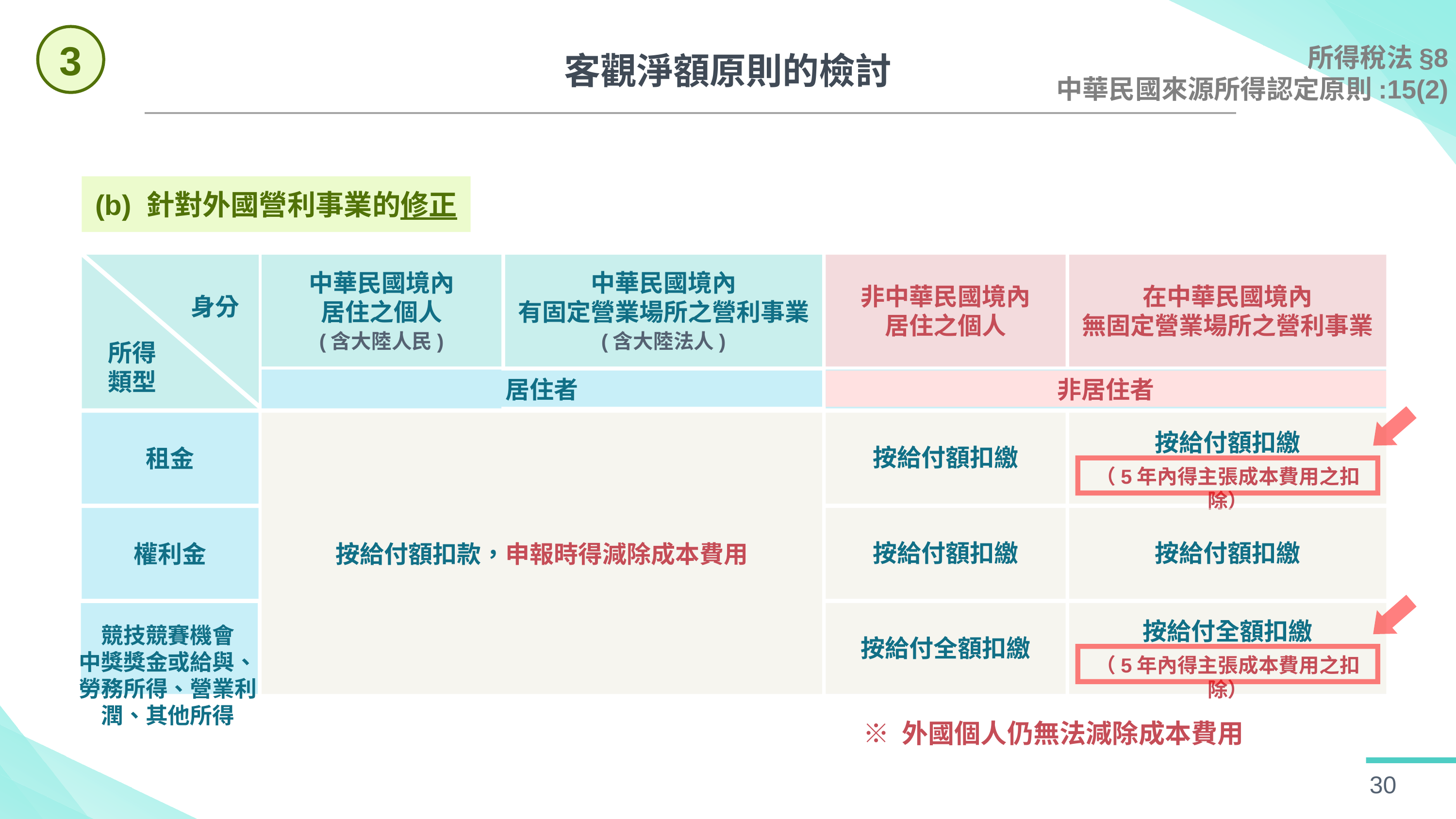

3
所得稅法§8
中華民國來源所得認定原則:15(2)
客觀淨額原則的檢討

(b) 針對外國營利事業的修正

身分
所得類型

中華民國境內
居住之個人

(含大陸人民)

中華民國境內
有固定營業場所之營利事業

(含大陸法人)

非中華民國境內
居住之個人

在中華民國境內
無固定營業場所之營利事業

居住者

非居住者

租金

按給付額扣款，申報時得減除成本費用

按給付額扣繳

按給付額扣繳

（5年內得主張成本費用之扣除）

按給付額扣繳

按給付額扣繳

權利金

按給付全額扣繳

按給付全額扣繳

（5年內得主張成本費用之扣除）

競技競賽機會
中獎獎金或給與、勞務所得、營業利潤、其他所得
※ 外國個人仍無法減除成本費用

30